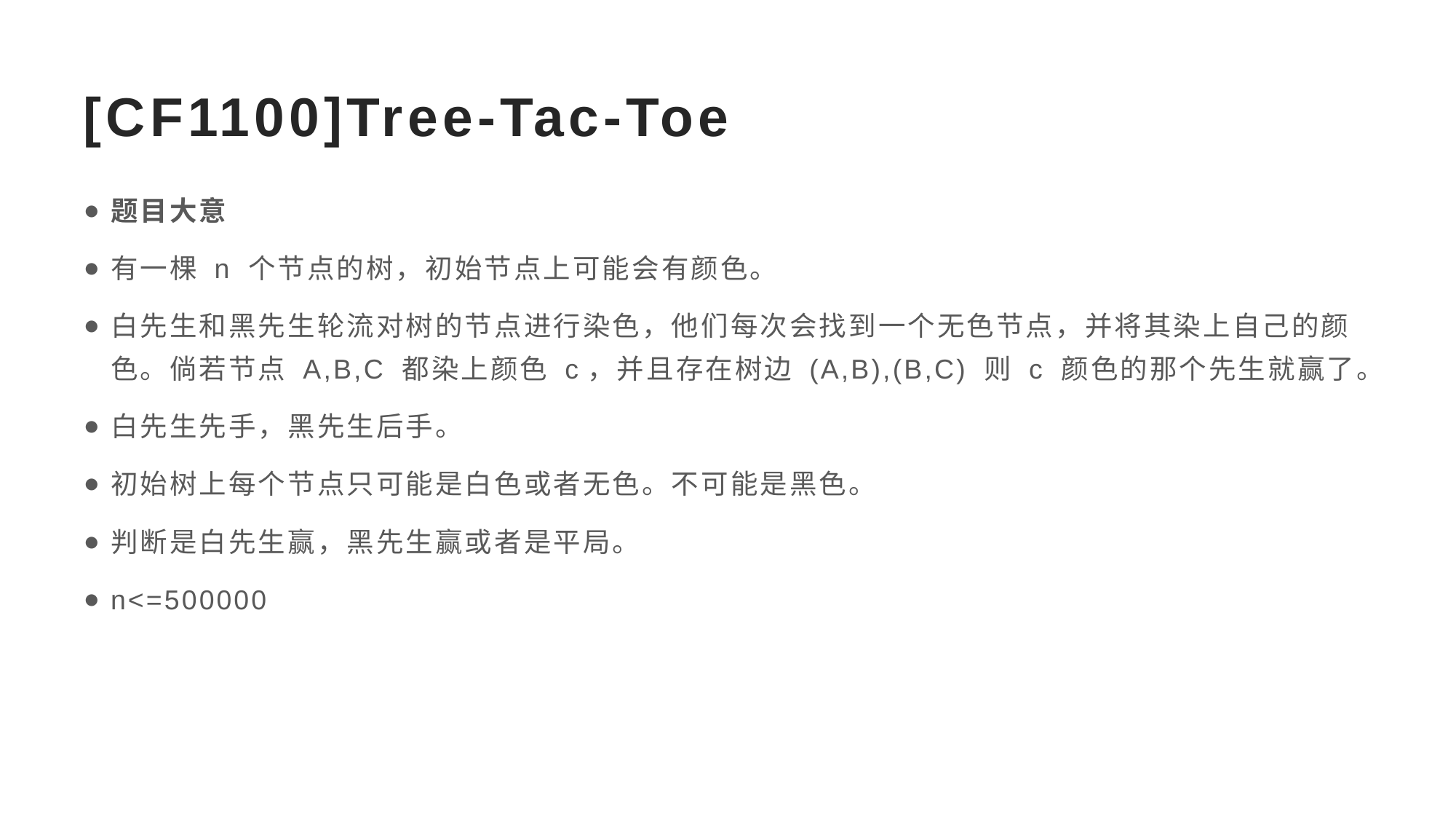

# [CF1100]Tree-Tac-Toe
题目大意
有一棵 n 个节点的树，初始节点上可能会有颜色。
白先生和黑先生轮流对树的节点进行染色，他们每次会找到一个无色节点，并将其染上自己的颜色。倘若节点 A,B,C 都染上颜色 c，并且存在树边 (A,B),(B,C) 则 c 颜色的那个先生就赢了。
白先生先手，黑先生后手。
初始树上每个节点只可能是白色或者无色。不可能是黑色。
判断是白先生赢，黑先生赢或者是平局。
n<=500000